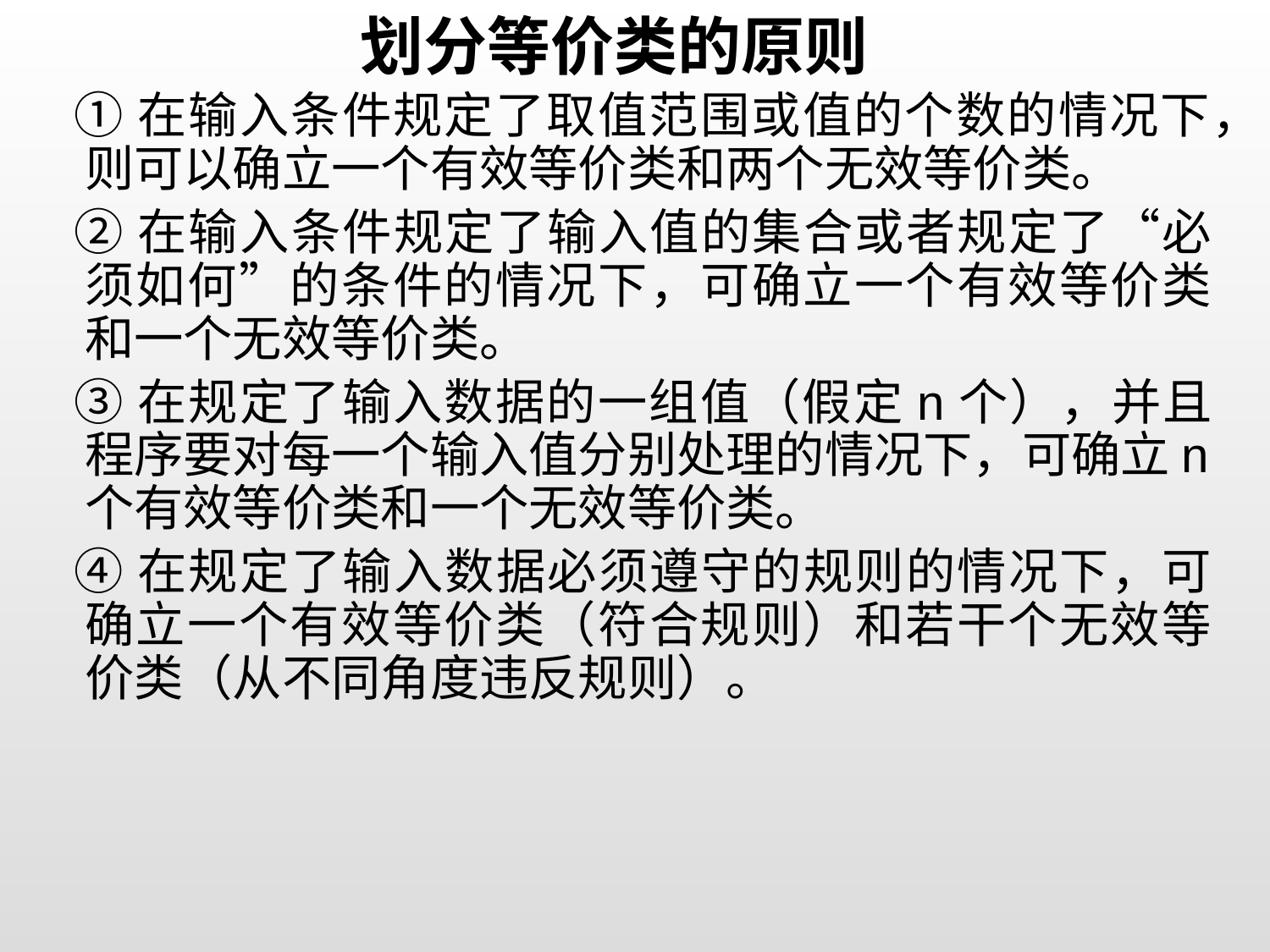

划分等价类的原则
①在输入条件规定了取值范围或值的个数的情况下，则可以确立一个有效等价类和两个无效等价类。
②在输入条件规定了输入值的集合或者规定了“必须如何”的条件的情况下，可确立一个有效等价类和一个无效等价类。
③在规定了输入数据的一组值（假定n个），并且程序要对每一个输入值分别处理的情况下，可确立n个有效等价类和一个无效等价类。
④在规定了输入数据必须遵守的规则的情况下，可确立一个有效等价类（符合规则）和若干个无效等价类（从不同角度违反规则）。